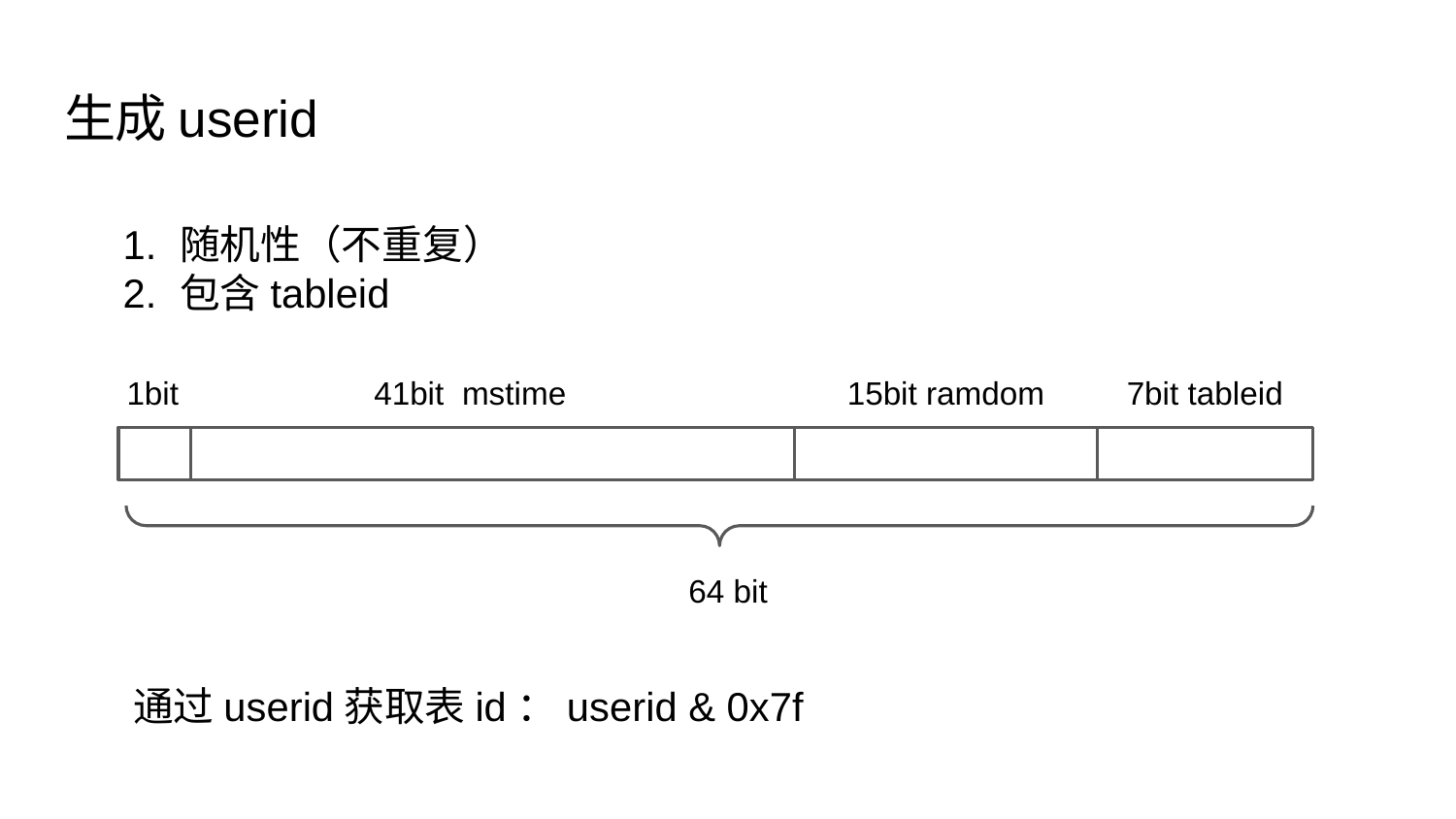

# 生成userid
随机性（不重复）
包含tableid
1bit
41bit  mstime
15bit ramdom
7bit tableid

64 bit
通过userid获取表id：userid & 0x7f